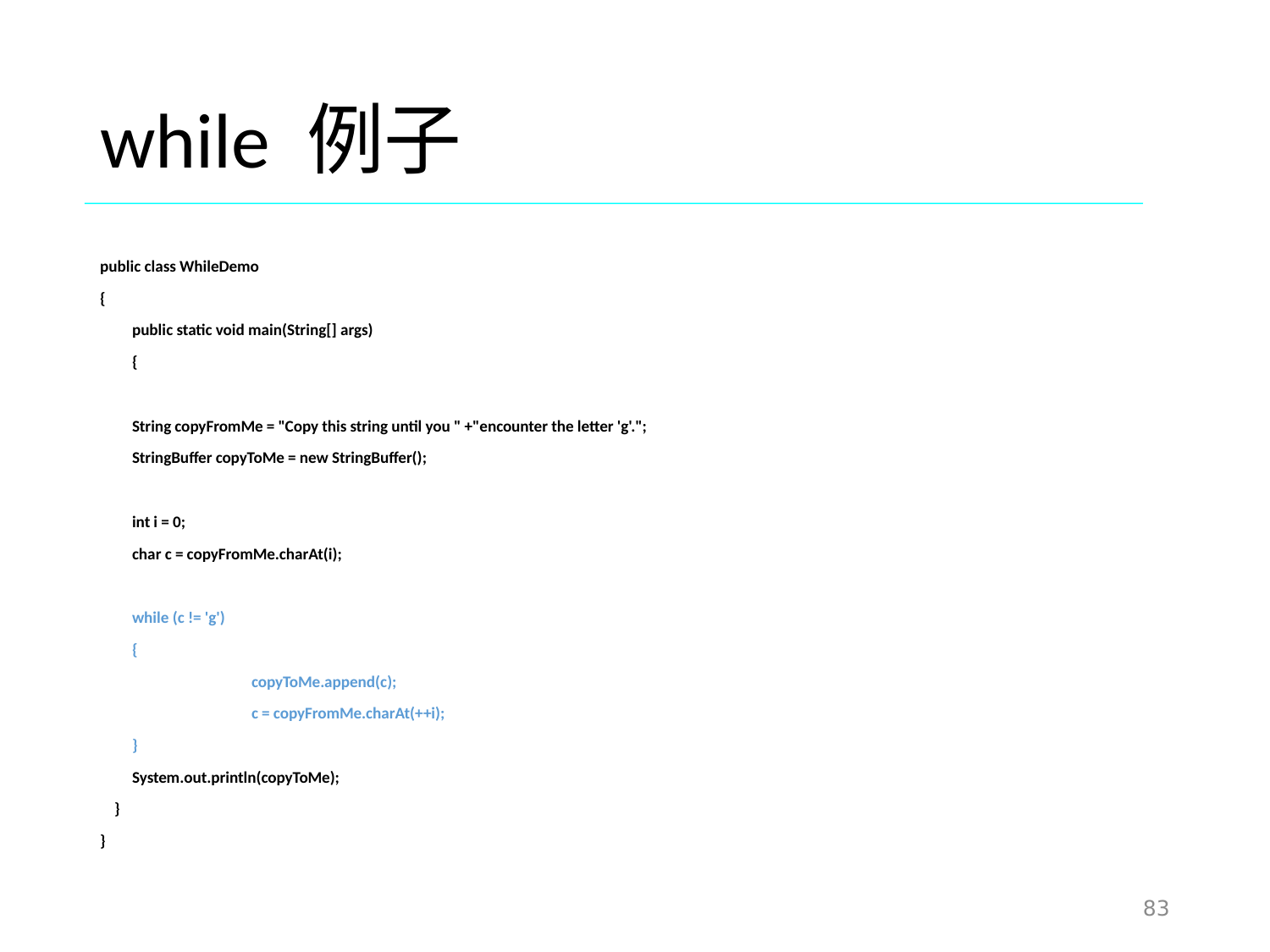

# while 例子

public class WhileDemo
{
    	public static void main(String[] args)
	{

        		String copyFromMe = "Copy this string until you " +"encounter the letter 'g'.";
        		StringBuffer copyToMe = new StringBuffer();

        		int i = 0;
        		char c = copyFromMe.charAt(i);

        		while (c != 'g')
		{
            		copyToMe.append(c);
            		c = copyFromMe.charAt(++i);
        		}
        		System.out.println(copyToMe);
    }
}

83